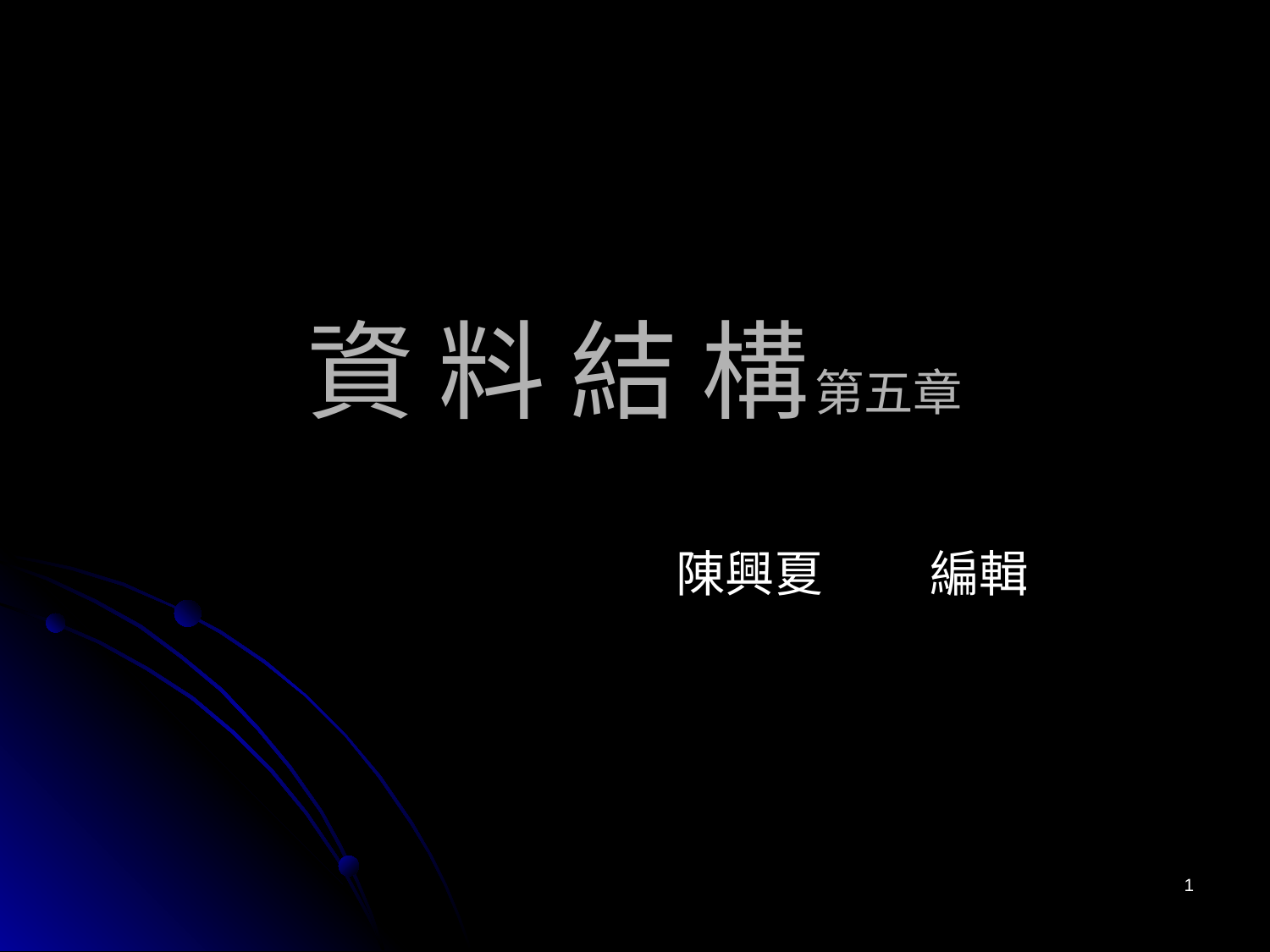

# 資 料 結 構	第五章
陳興夏	編輯

1